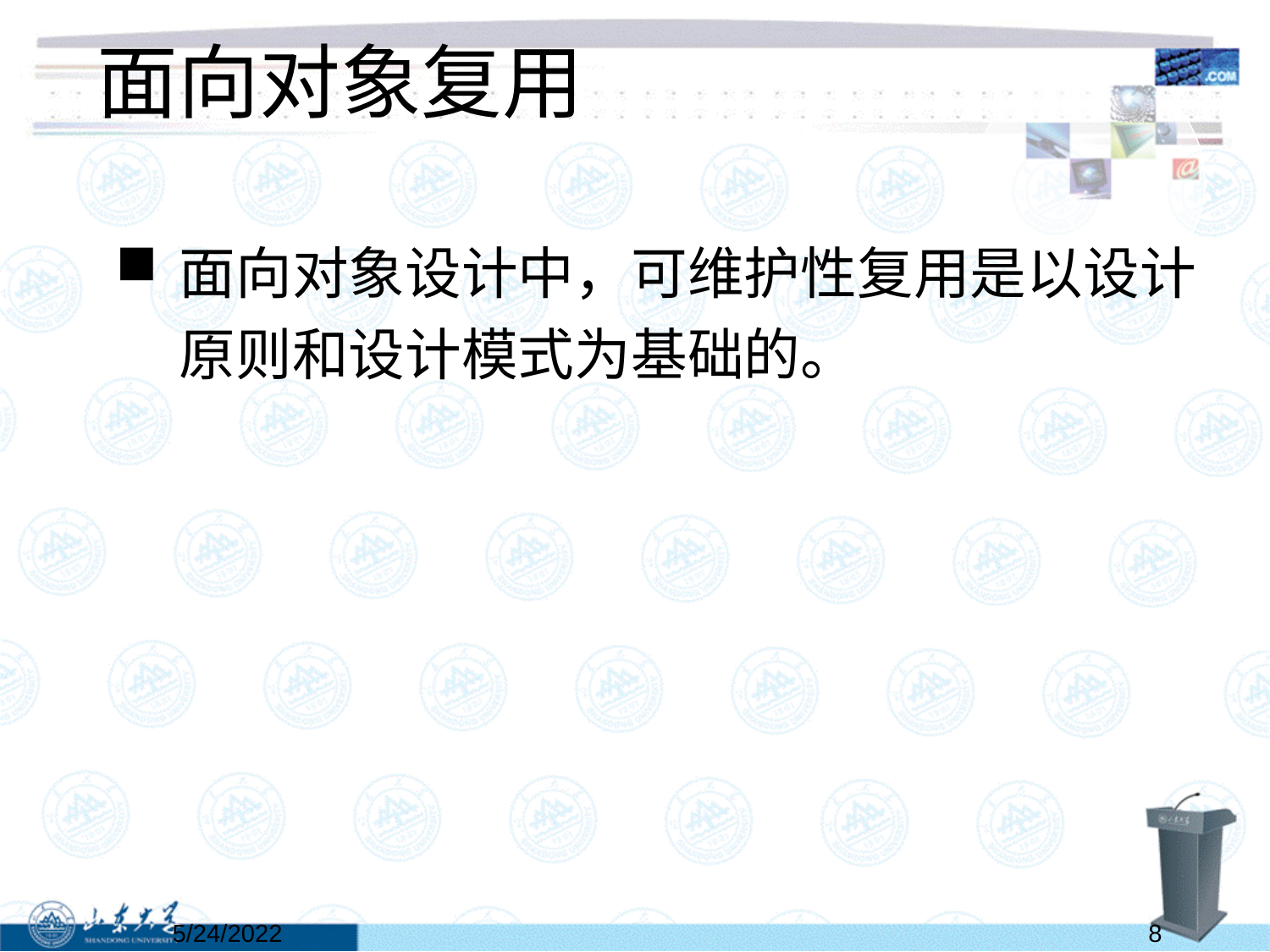

# 面向对象复用
面向对象设计中，可维护性复用是以设计原则和设计模式为基础的。
5/24/2022
8